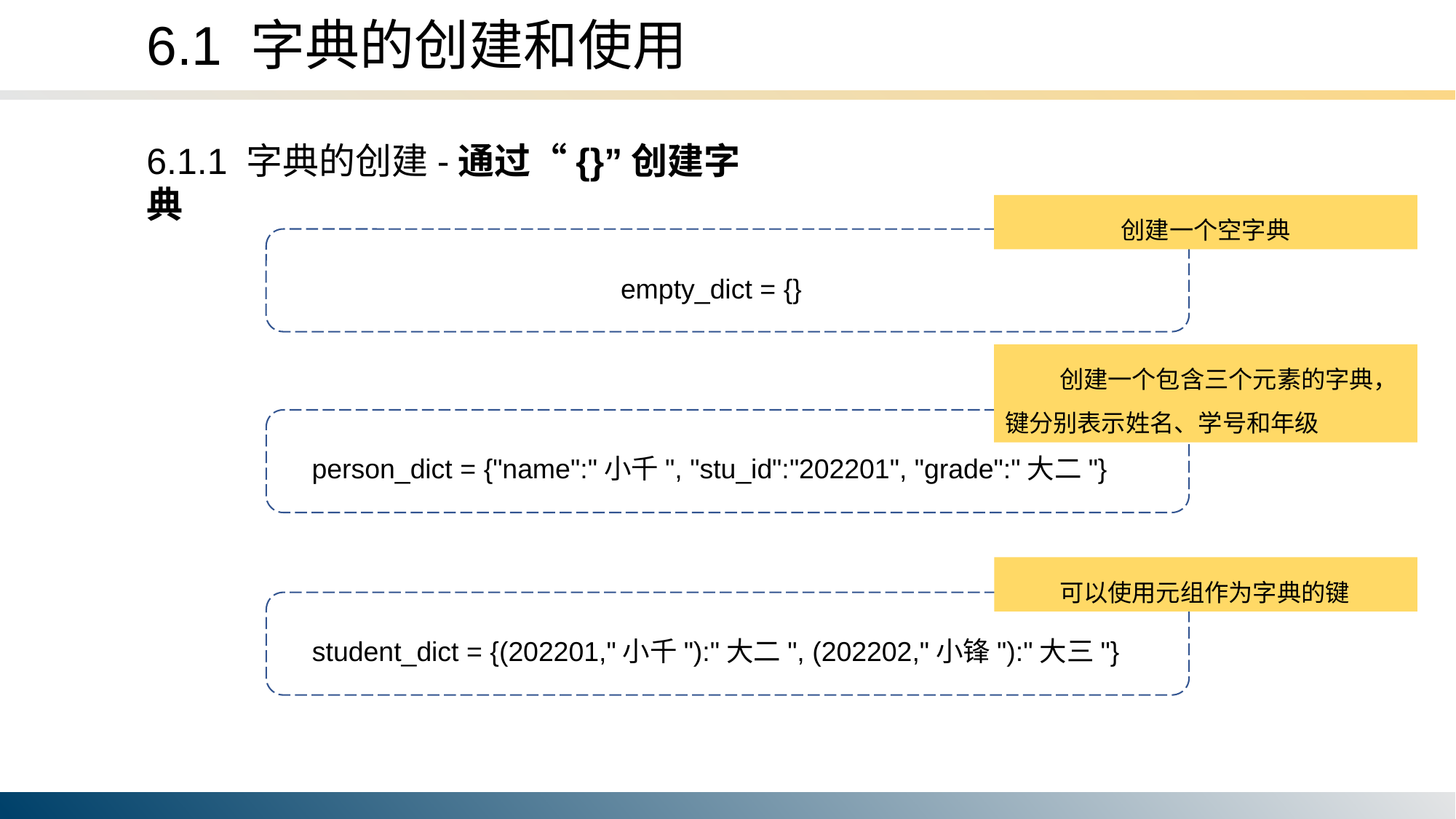

6.1 字典的创建和使用
6.1.1 字典的创建-通过“{}”创建字典
创建一个空字典

empty_dict = {}
创建一个包含三个元素的字典，键分别表示姓名、学号和年级

person_dict = {"name":"小千", "stu_id":"202201", "grade":"大二"}
可以使用元组作为字典的键

student_dict = {(202201,"小千"):"大二", (202202,"小锋"):"大三"}